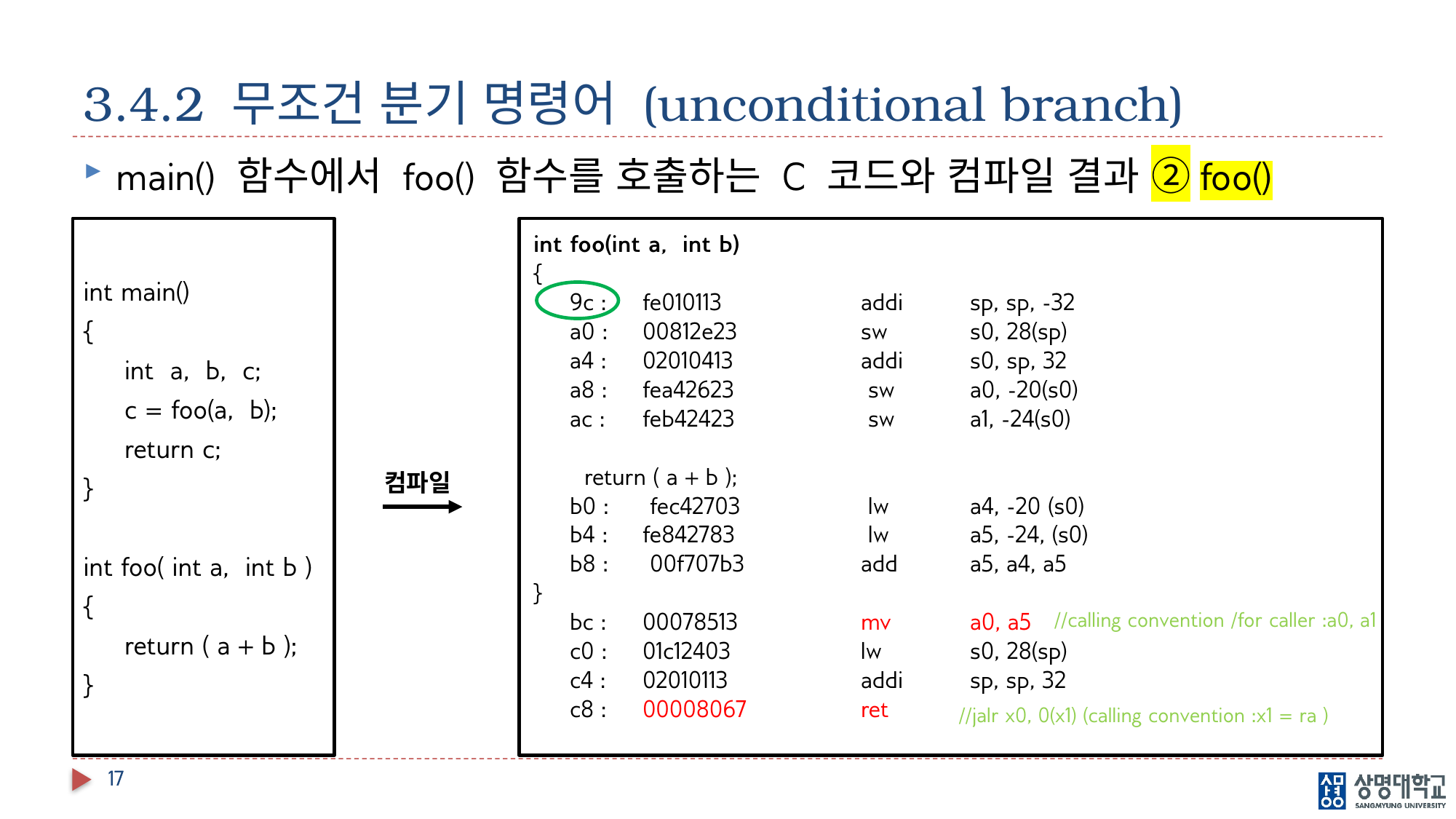

# 3.4.2 무조건 분기 명령어 (unconditional branch)

main() 함수에서 foo() 함수를 호출하는 C 코드와 컴파일 결과 ②foo()

int main()
{
     int  a,  b,  c;
     c = foo(a,  b);
     return c;
}

int foo( int a,  int b )
{
     return ( a + b );
}

int foo(int a,  int b)
{
     9c :  	fe010113     	addi    	sp, sp, -32
     a0 : 	00812e23    	sw      	s0, 28(sp)
     a4 :  	02010413    	addi    	s0, sp, 32
     a8 : 	fea42623    	 sw      	a0, -20(s0)
     ac :  	feb42423     	 sw      	a1, -24(s0)

       return ( a + b );
     b0 : 	 fec42703    	 lw     	a4, -20 (s0)
     b4 :  	fe842783    	 lw     	a5, -24, (s0)
     b8 : 	 00f707b3     	add   	a5, a4, a5
}
     bc :  	00078513    	mv     	a0, a5
     c0 :  	01c12403     	lw     	s0, 28(sp)
     c4 :  	02010113     	addi    	sp, sp, 32
     c8 :  	00008067     	ret

컴파일
//calling convention /for caller :a0, a1
//jalr x0, 0(x1) (calling convention :x1 = ra )
17
17